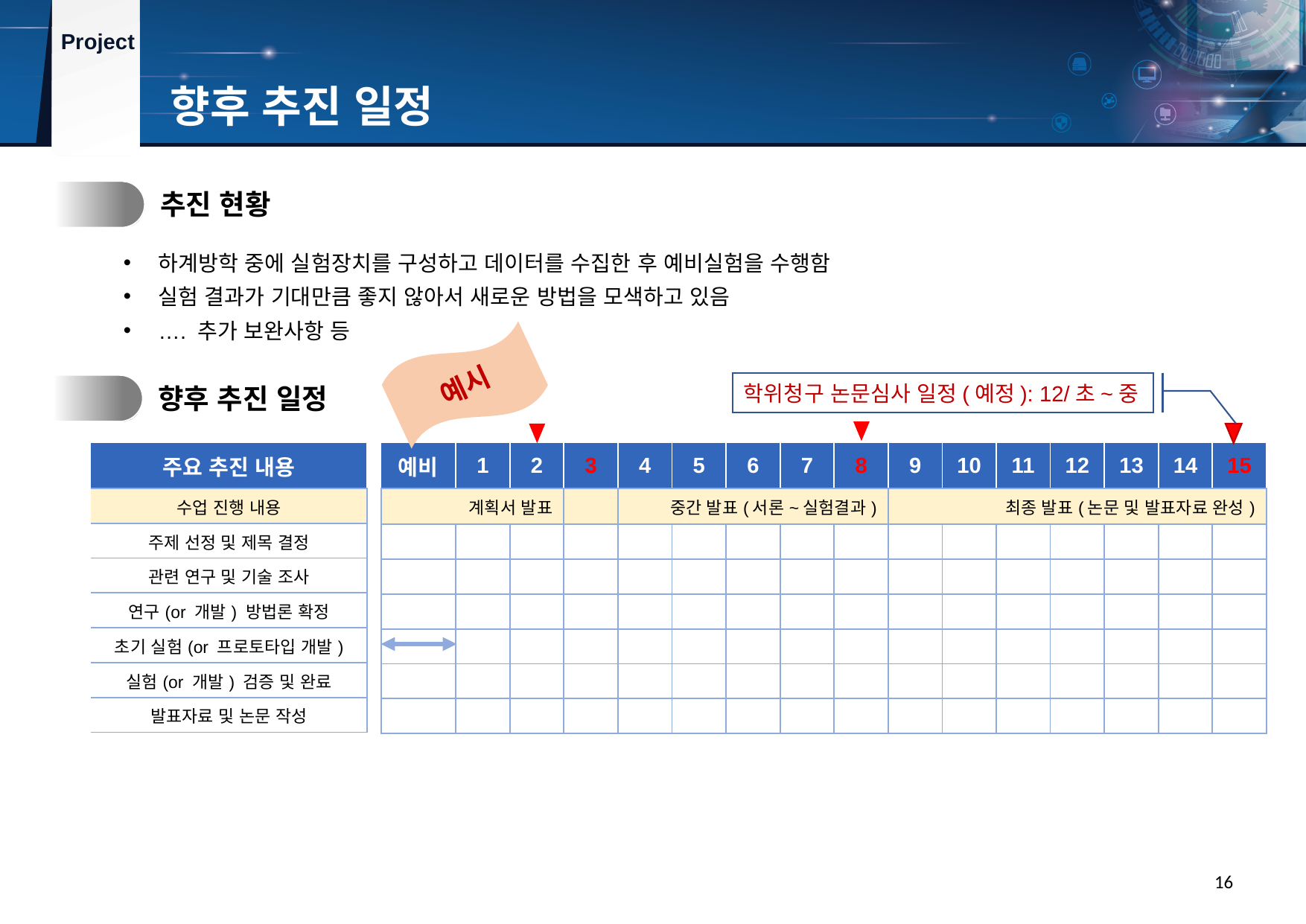

향후 추진 일정

1.
추진 현황
하계방학 중에 실험장치를 구성하고 데이터를 수집한 후 예비실험을 수행함
실험 결과가 기대만큼 좋지 않아서 새로운 방법을 모색하고 있음
…. 추가 보완사항 등
예시
학위청구 논문심사 일정(예정): 12/초~중

2.
향후 추진 일정

| 주요 추진 내용 |
| --- |
| 수업 진행 내용 |
| 주제 선정 및 제목 결정 |
| 관련 연구 및 기술 조사 |
| 연구(or 개발) 방법론 확정 |
| 초기 실험(or 프로토타입 개발) |
| 실험(or 개발) 검증 및 완료 |
| 발표자료 및 논문 작성 |
| 예비 | 1 | 2 | 3 | 4 | 5 | 6 | 7 | 8 | 9 | 10 | 11 | 12 | 13 | 14 | 15 |
| --- | --- | --- | --- | --- | --- | --- | --- | --- | --- | --- | --- | --- | --- | --- | --- |
| 계획서 발표 |  |  |  | 중간 발표(서론~실험결과) |  |  |  |  | 최종 발표(논문 및 발표자료 완성) |  |  |  |  |  |  |
|  |  |  |  |  |  |  |  |  |  |  |  |  |  |  |  |
|  |  |  |  |  |  |  |  |  |  |  |  |  |  |  |  |
|  |  |  |  |  |  |  |  |  |  |  |  |  |  |  |  |
|  |  |  |  |  |  |  |  |  |  |  |  |  |  |  |  |
|  |  |  |  |  |  |  |  |  |  |  |  |  |  |  |  |
|  |  |  |  |  |  |  |  |  |  |  |  |  |  |  |  |
16